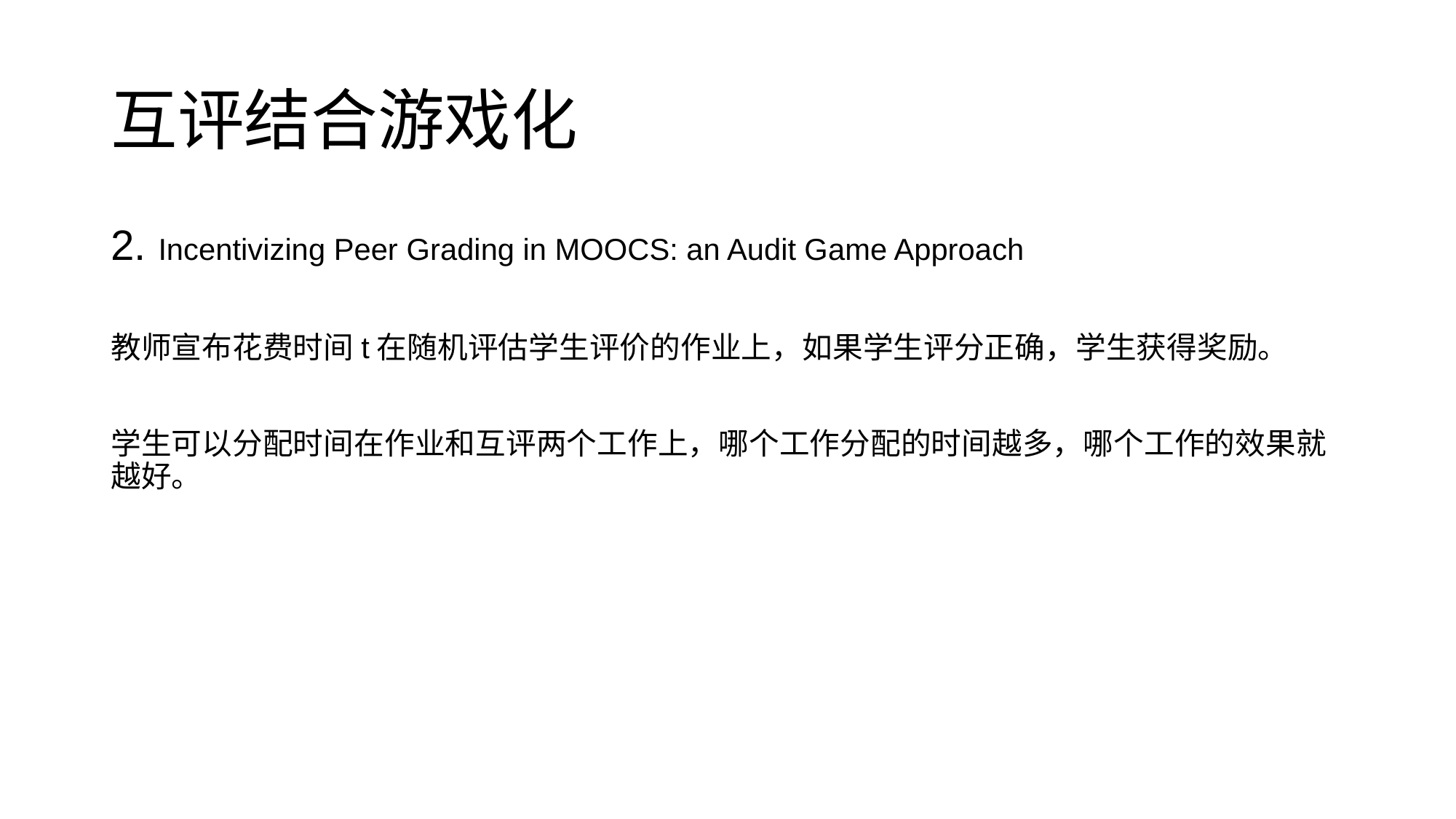

# 互评结合游戏化
2. Incentivizing Peer Grading in MOOCS: an Audit Game Approach

教师宣布花费时间t在随机评估学生评价的作业上，如果学生评分正确，学生获得奖励。

学生可以分配时间在作业和互评两个工作上，哪个工作分配的时间越多，哪个工作的效果就越好。